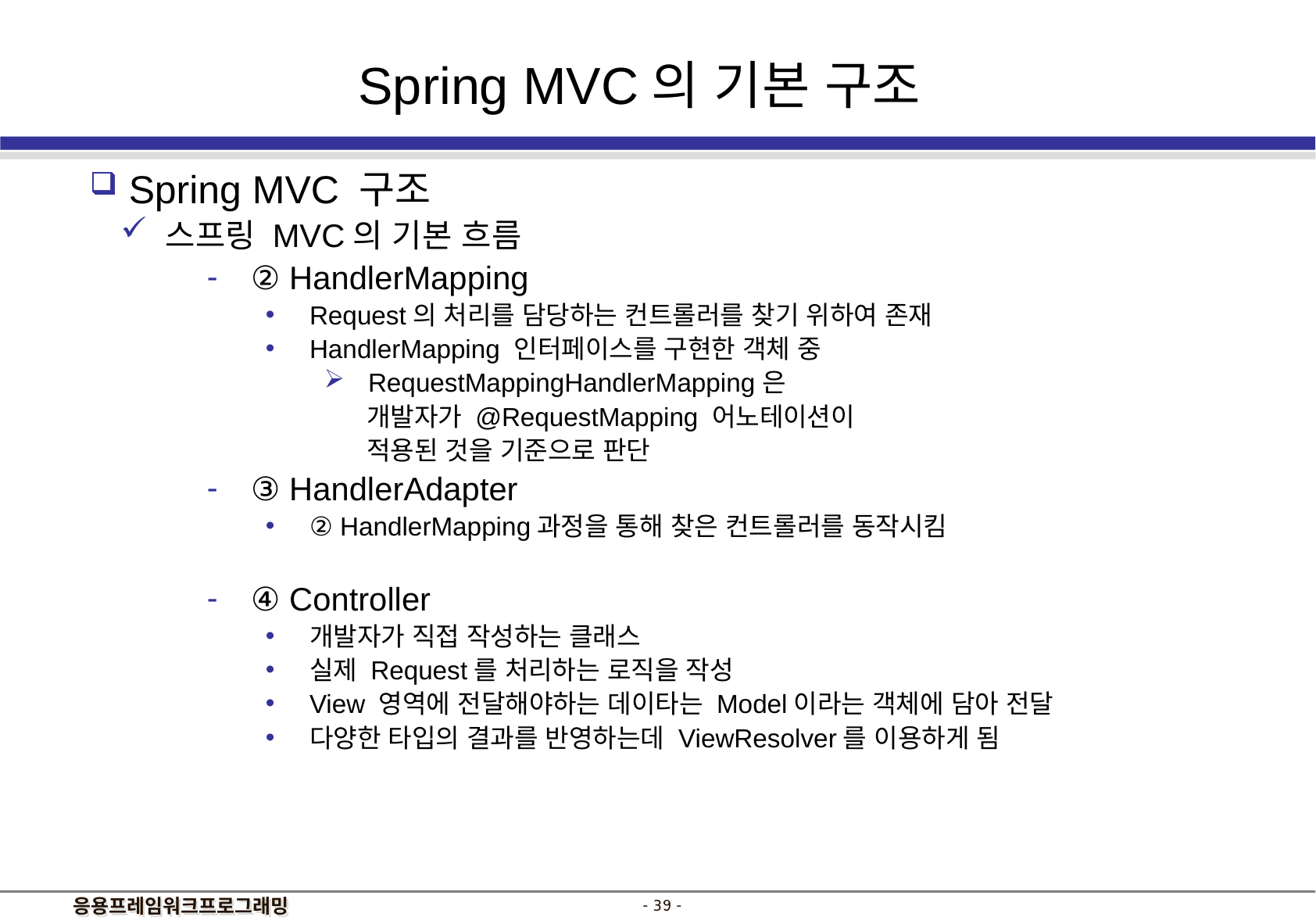

Spring MVC의 기본 구조
 Spring MVC 구조
 스프링 MVC의 기본 흐름
② HandlerMapping
Request의 처리를 담당하는 컨트롤러를 찾기 위하여 존재
HandlerMapping 인터페이스를 구현한 객체 중
RequestMappingHandlerMapping은
     개발자가 @RequestMapping 어노테이션이
     적용된 것을 기준으로 판단
③ HandlerAdapter
② HandlerMapping과정을 통해 찾은 컨트롤러를 동작시킴

④ Controller
개발자가 직접 작성하는 클래스
실제 Request를 처리하는 로직을 작성
View 영역에 전달해야하는 데이타는 Model이라는 객체에 담아 전달
다양한 타입의 결과를 반영하는데 ViewResolver를 이용하게 됨
- 39 -